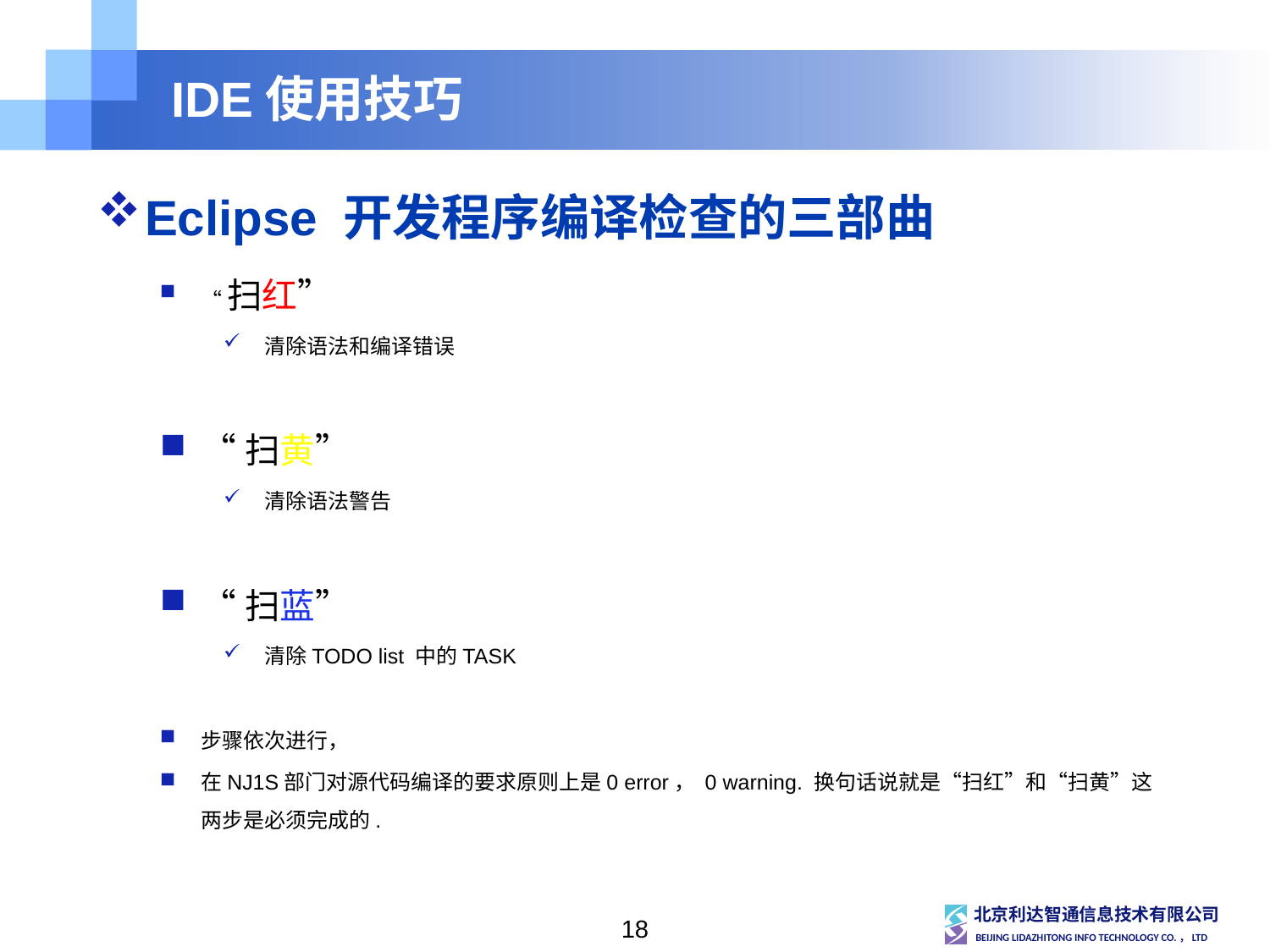

# IDE使用技巧
Eclipse 开发程序编译检查的三部曲
“扫红”
清除语法和编译错误

“扫黄”
清除语法警告

“扫蓝”
清除TODO list 中的TASK

步骤依次进行，
在NJ1S部门对源代码编译的要求原则上是0 error， 0 warning. 换句话说就是“扫红”和“扫黄”这两步是必须完成的.
18